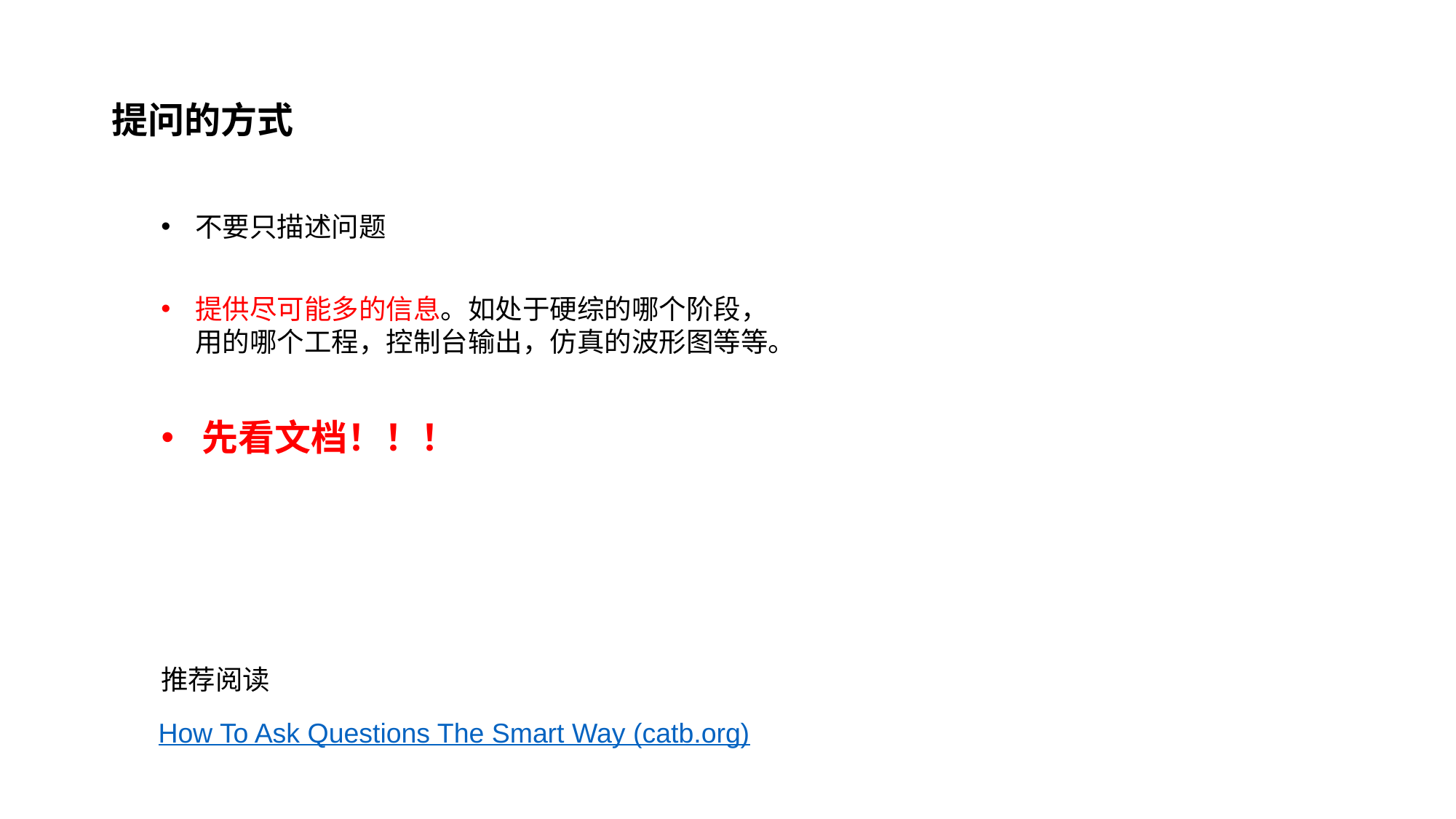

提问的方式
不要只描述问题
提供尽可能多的信息。如处于硬综的哪个阶段，用的哪个工程，控制台输出，仿真的波形图等等。
先看文档！！！
推荐阅读
How To Ask Questions The Smart Way (catb.org)